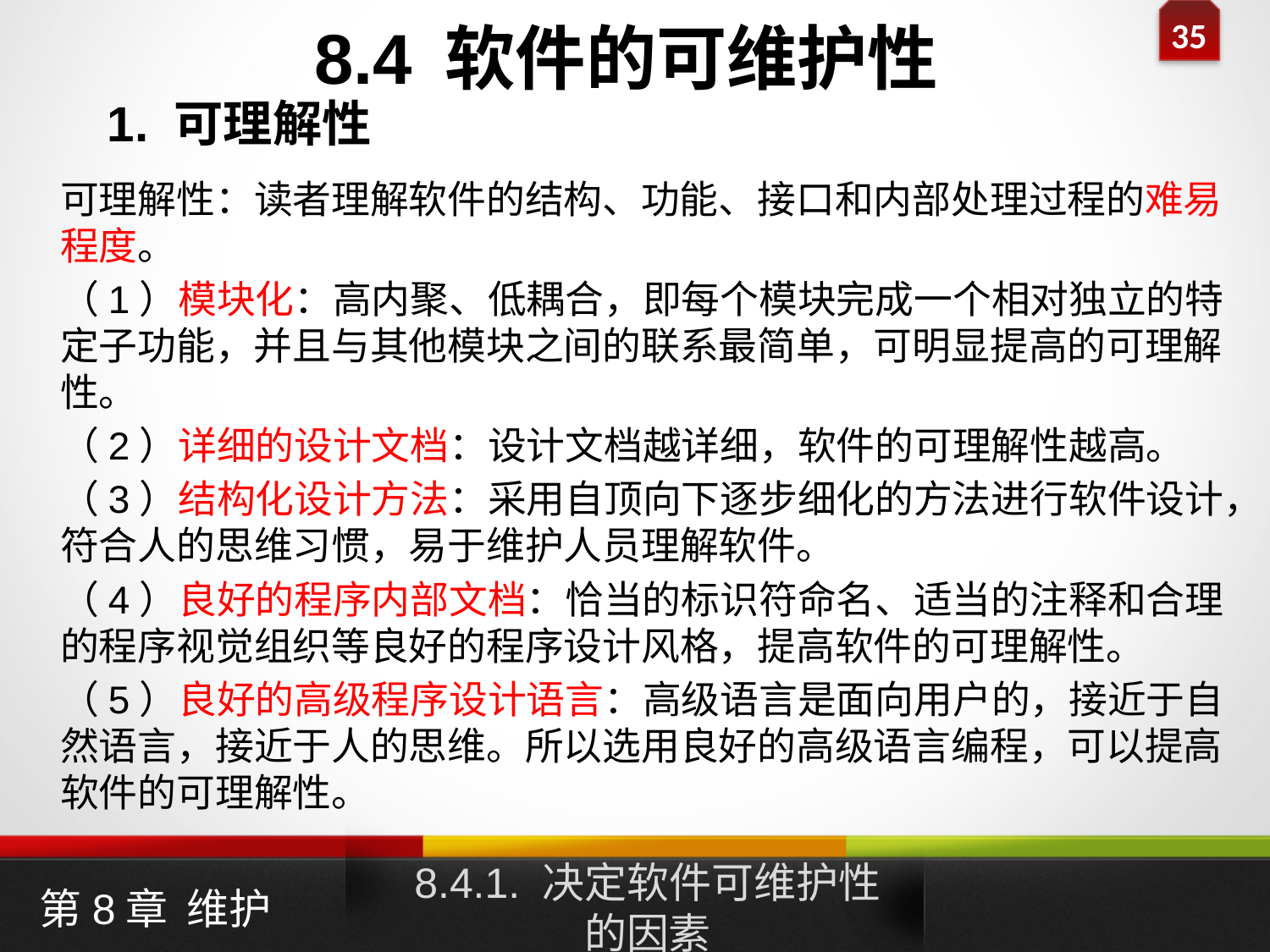

8.4 软件的可维护性
1. 可理解性
可理解性：读者理解软件的结构、功能、接口和内部处理过程的难易程度。
（1）模块化：高内聚、低耦合，即每个模块完成一个相对独立的特定子功能，并且与其他模块之间的联系最简单，可明显提高的可理解性。
（2）详细的设计文档：设计文档越详细，软件的可理解性越高。
（3）结构化设计方法：采用自顶向下逐步细化的方法进行软件设计，符合人的思维习惯，易于维护人员理解软件。
（4）良好的程序内部文档：恰当的标识符命名、适当的注释和合理的程序视觉组织等良好的程序设计风格，提高软件的可理解性。
（5）良好的高级程序设计语言：高级语言是面向用户的，接近于自然语言，接近于人的思维。所以选用良好的高级语言编程，可以提高软件的可理解性。

8.4.1. 决定软件可维护性的因素